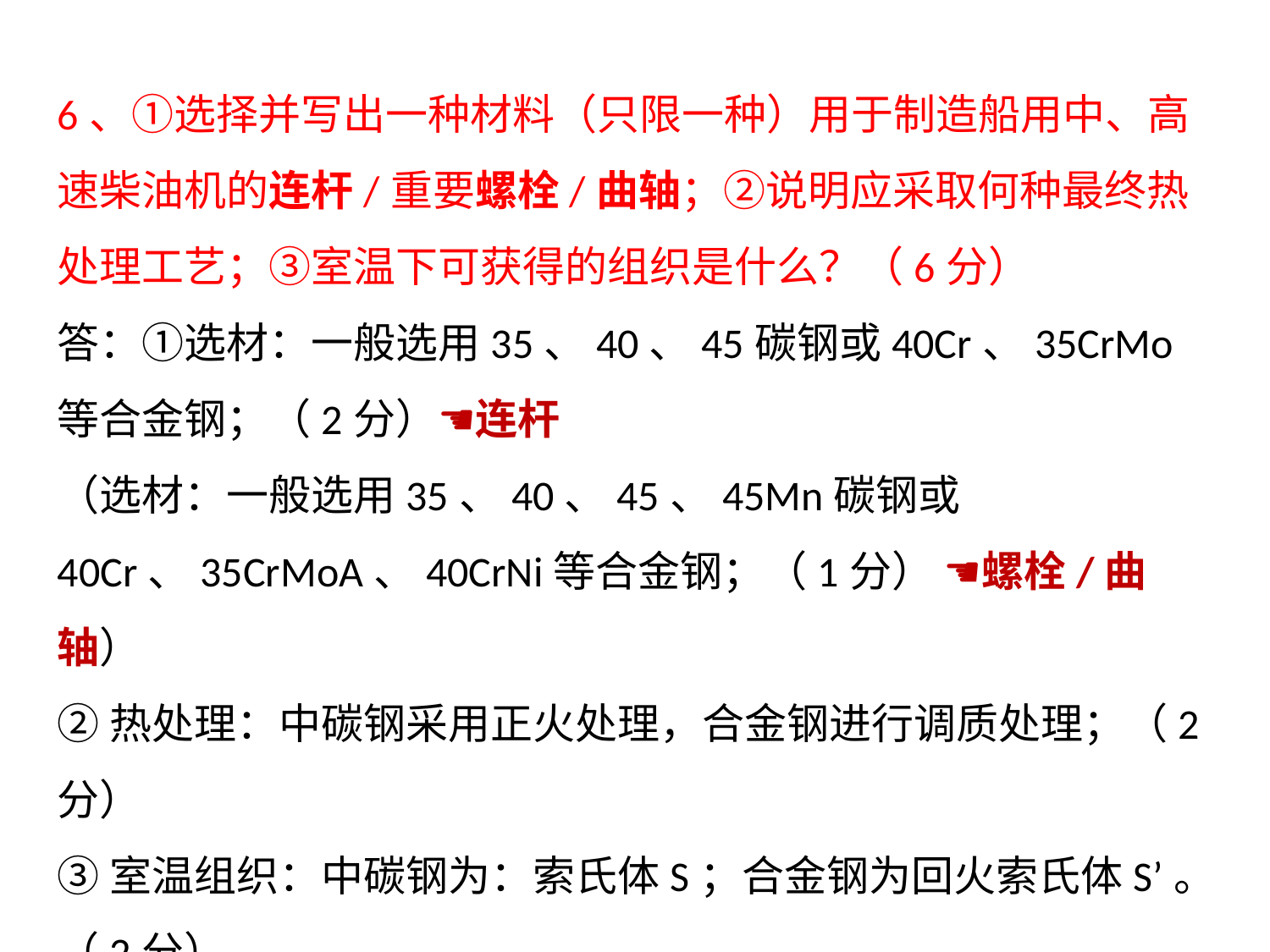

6、①选择并写出一种材料（只限一种）用于制造船用中、高速柴油机的连杆/重要螺栓/曲轴；②说明应采取何种最终热处理工艺；③室温下可获得的组织是什么？（6分）
答：①选材：一般选用35、40、45碳钢或40Cr、35CrMo等合金钢；（2分）☚连杆
（选材：一般选用35、40、45、45Mn碳钢或40Cr、35CrMoA、40CrNi等合金钢；（1分） ☚螺栓/曲轴）
②热处理：中碳钢采用正火处理，合金钢进行调质处理；（2分）
③室温组织：中碳钢为：索氏体S；合金钢为回火索氏体S’。（2分）